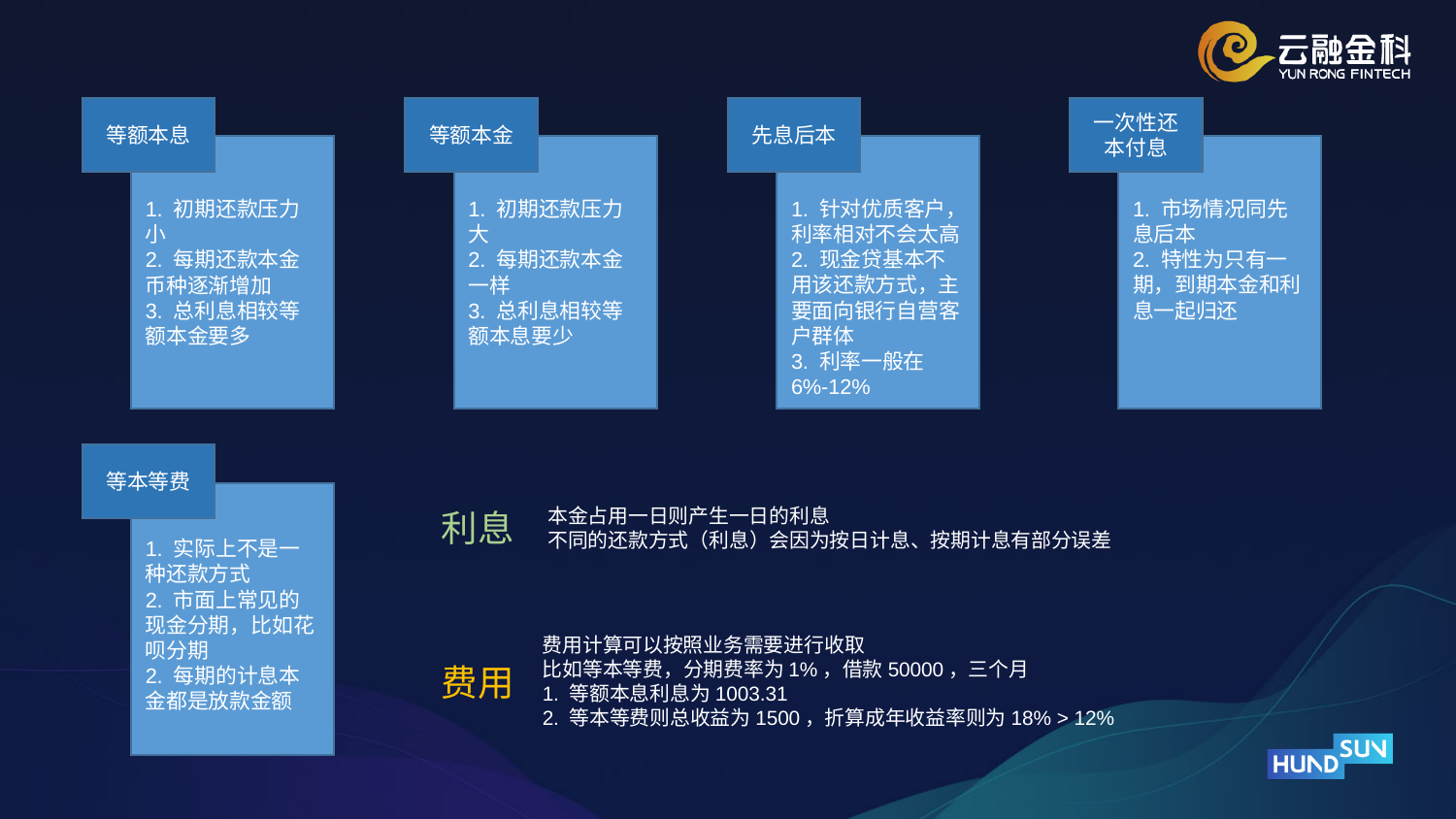

等额本息

1. 初期还款压力小
2. 每期还款本金币种逐渐增加
3. 总利息相较等额本金要多
等额本金

先息后本

1. 针对优质客户，利率相对不会太高
2. 现金贷基本不用该还款方式，主要面向银行自营客户群体
3. 利率一般在6%-12%
一次性还本付息

1. 市场情况同先息后本
2. 特性为只有一期，到期本金和利息一起归还
1. 初期还款压力大
2. 每期还款本金一样
3. 总利息相较等额本息要少
等本等费

1. 实际上不是一种还款方式
2. 市面上常见的现金分期，比如花呗分期
2. 每期的计息本金都是放款金额
本金占用一日则产生一日的利息
不同的还款方式（利息）会因为按日计息、按期计息有部分误差
利息
费用计算可以按照业务需要进行收取
比如等本等费，分期费率为1%，借款50000，三个月
1. 等额本息利息为1003.31
2. 等本等费则总收益为1500，折算成年收益率则为18% > 12%
费用